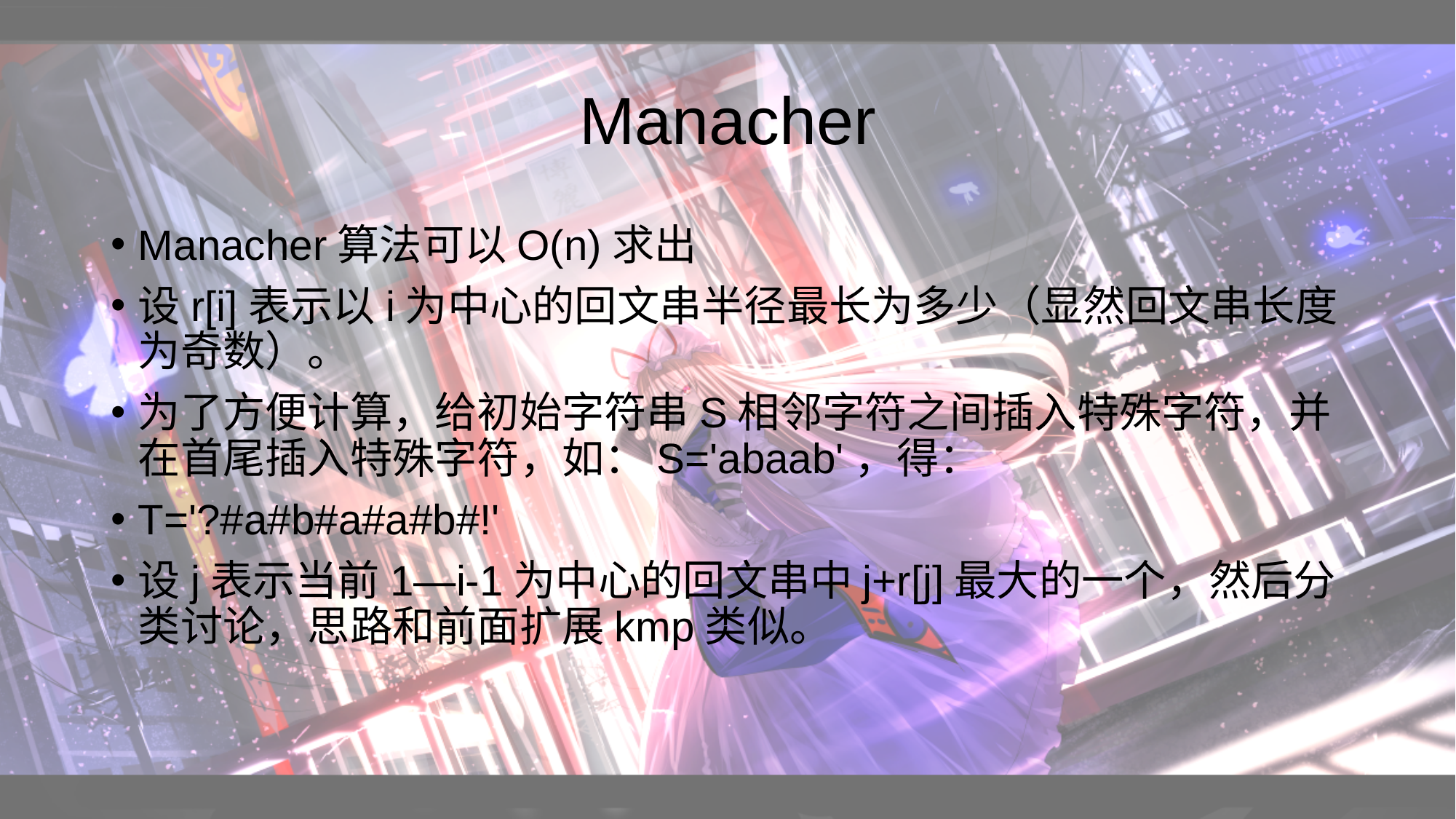

# Manacher
Manacher算法可以O(n)求出
设r[i]表示以i为中心的回文串半径最长为多少（显然回文串长度为奇数）。
为了方便计算，给初始字符串S相邻字符之间插入特殊字符，并在首尾插入特殊字符，如：S='abaab'，得：
T='?#a#b#a#a#b#!'
设j表示当前1—i-1为中心的回文串中j+r[j]最大的一个，然后分类讨论，思路和前面扩展kmp类似。